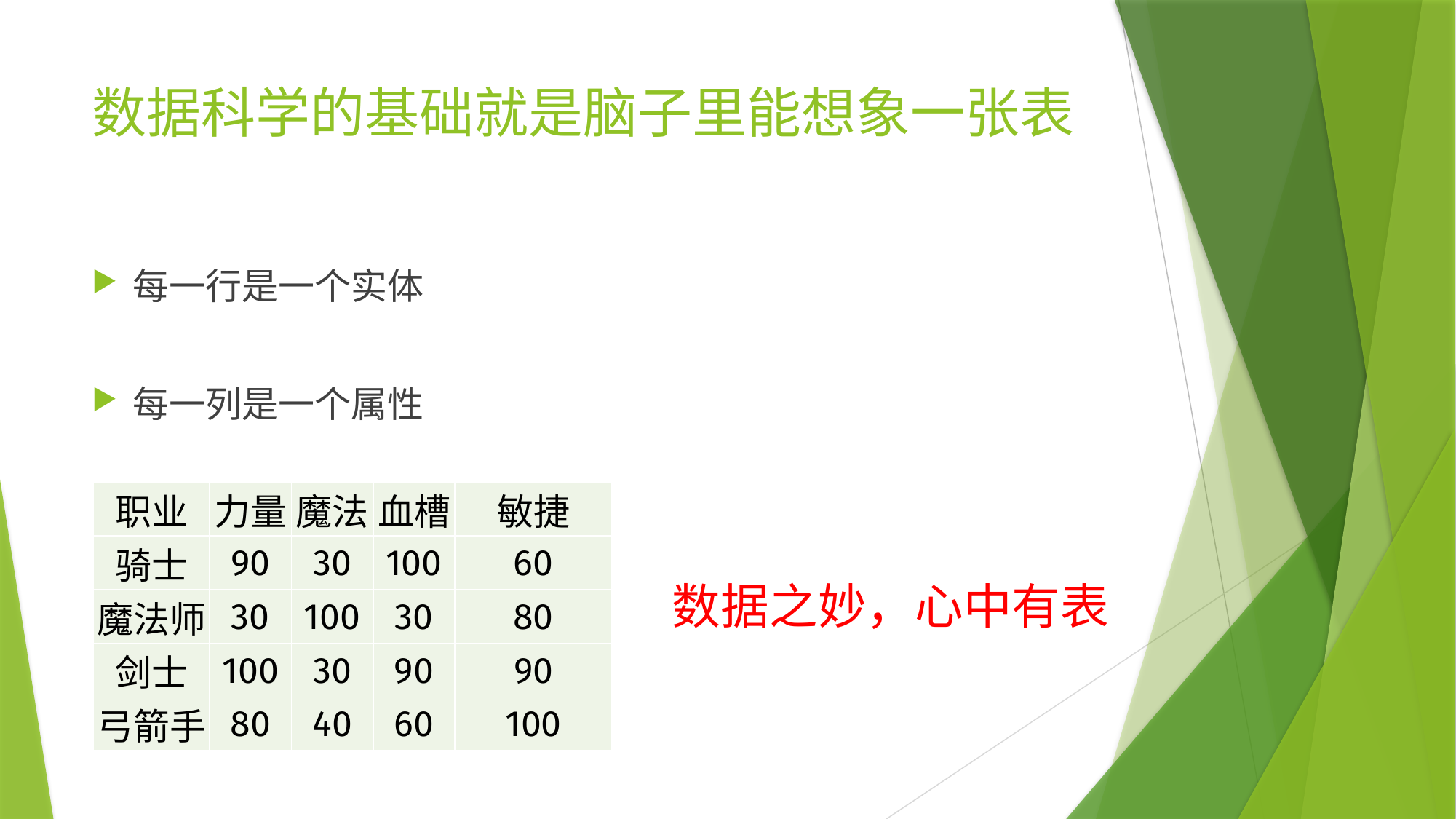

# 数据科学的基础就是脑子里能想象一张表
每一行是一个实体

每一列是一个属性

| 职业 | 力量 | 魔法 | 血槽 | 敏捷 |
| --- | --- | --- | --- | --- |
| 骑士 | 90 | 30 | 100 | 60 |
| 魔法师 | 30 | 100 | 30 | 80 |
| 剑士 | 100 | 30 | 90 | 90 |
| 弓箭手 | 80 | 40 | 60 | 100 |
数据之妙，心中有表